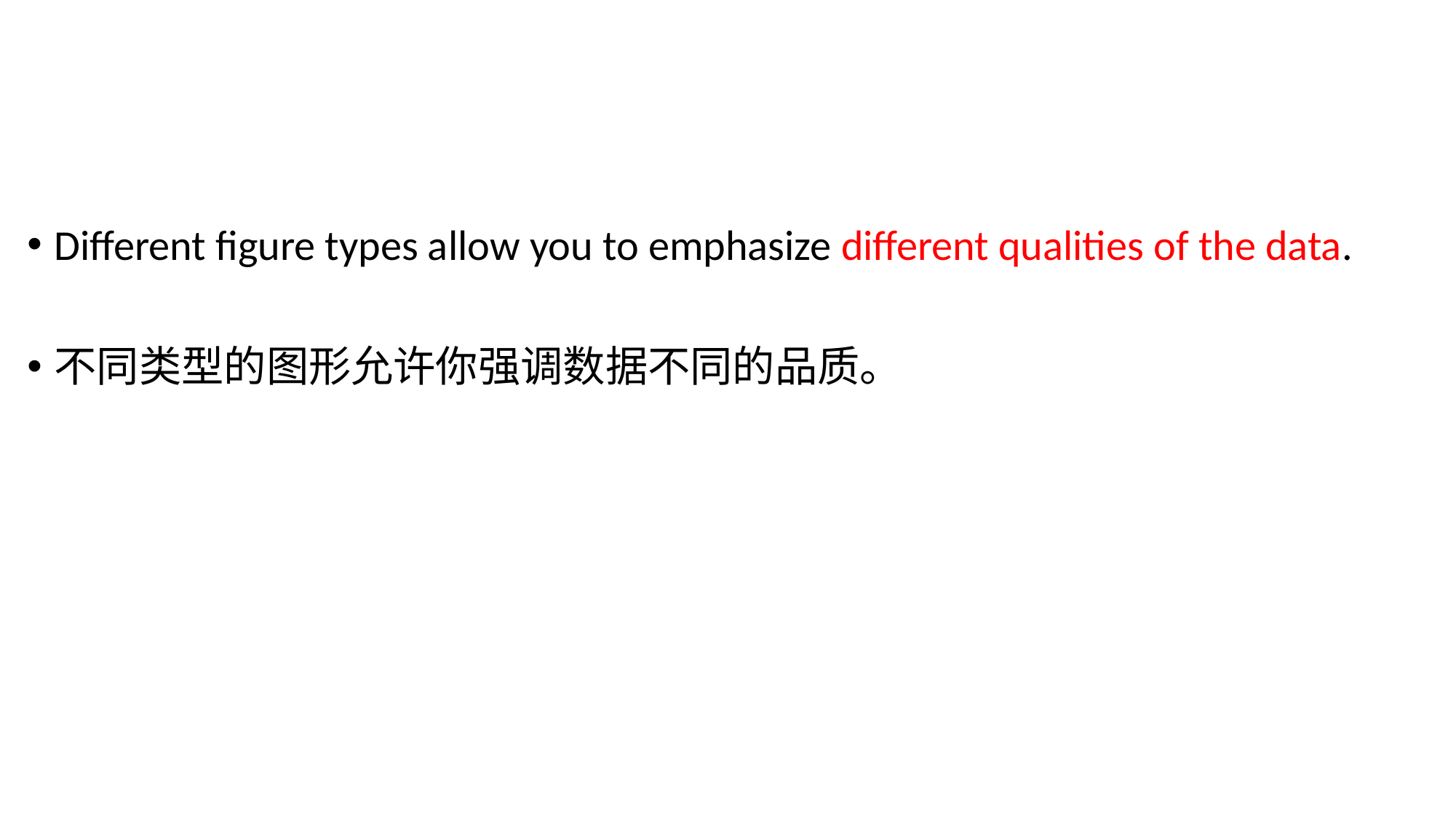

#
Different figure types allow you to emphasize different qualities of the data.

不同类型的图形允许你强调数据不同的品质。